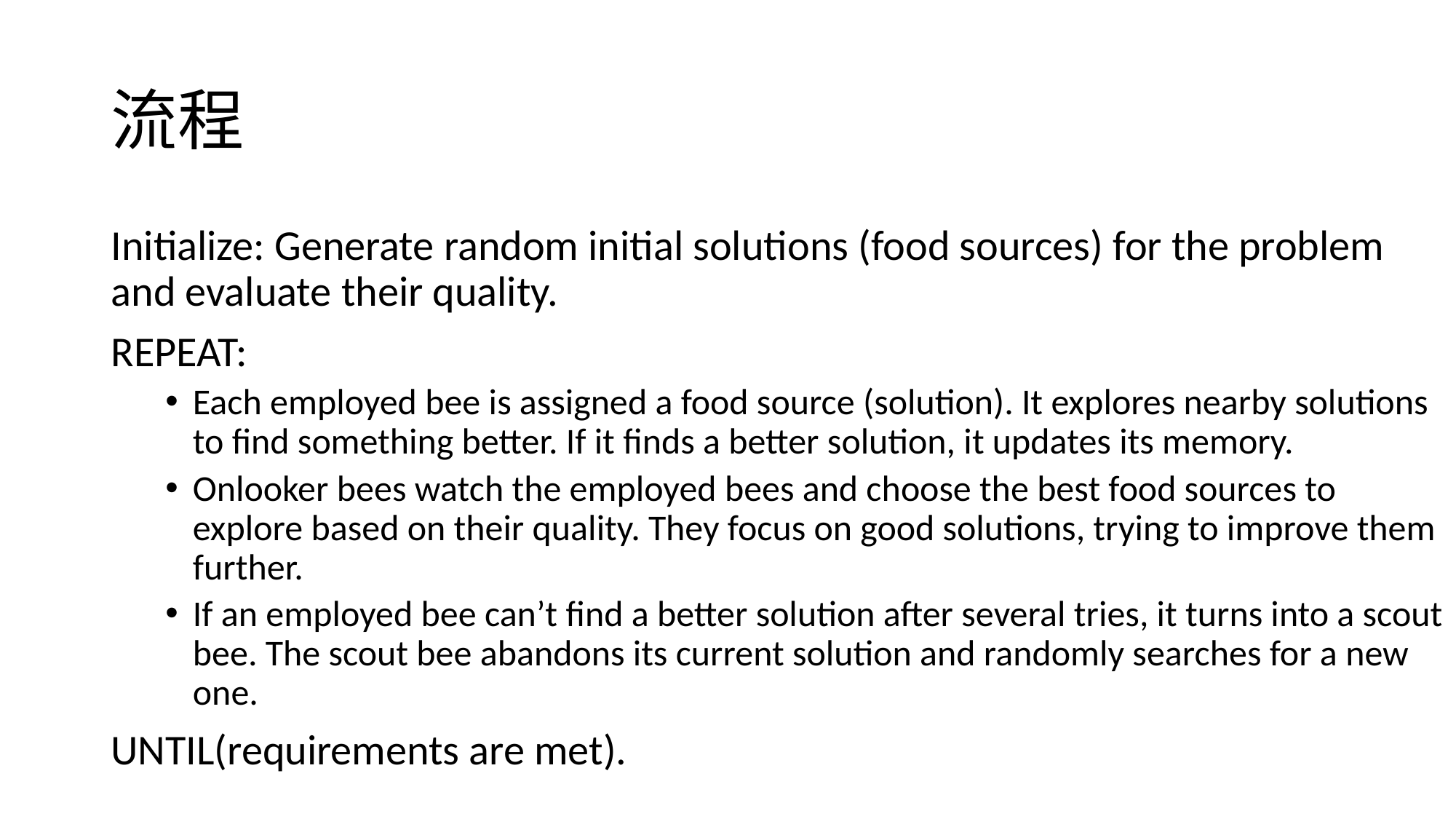

# 流程
Initialize: Generate random initial solutions (food sources) for the problem and evaluate their quality.
REPEAT:
Each employed bee is assigned a food source (solution). It explores nearby solutions to find something better. If it finds a better solution, it updates its memory.
Onlooker bees watch the employed bees and choose the best food sources to explore based on their quality. They focus on good solutions, trying to improve them further.
If an employed bee can’t find a better solution after several tries, it turns into a scout bee. The scout bee abandons its current solution and randomly searches for a new one.
UNTIL(requirements are met).